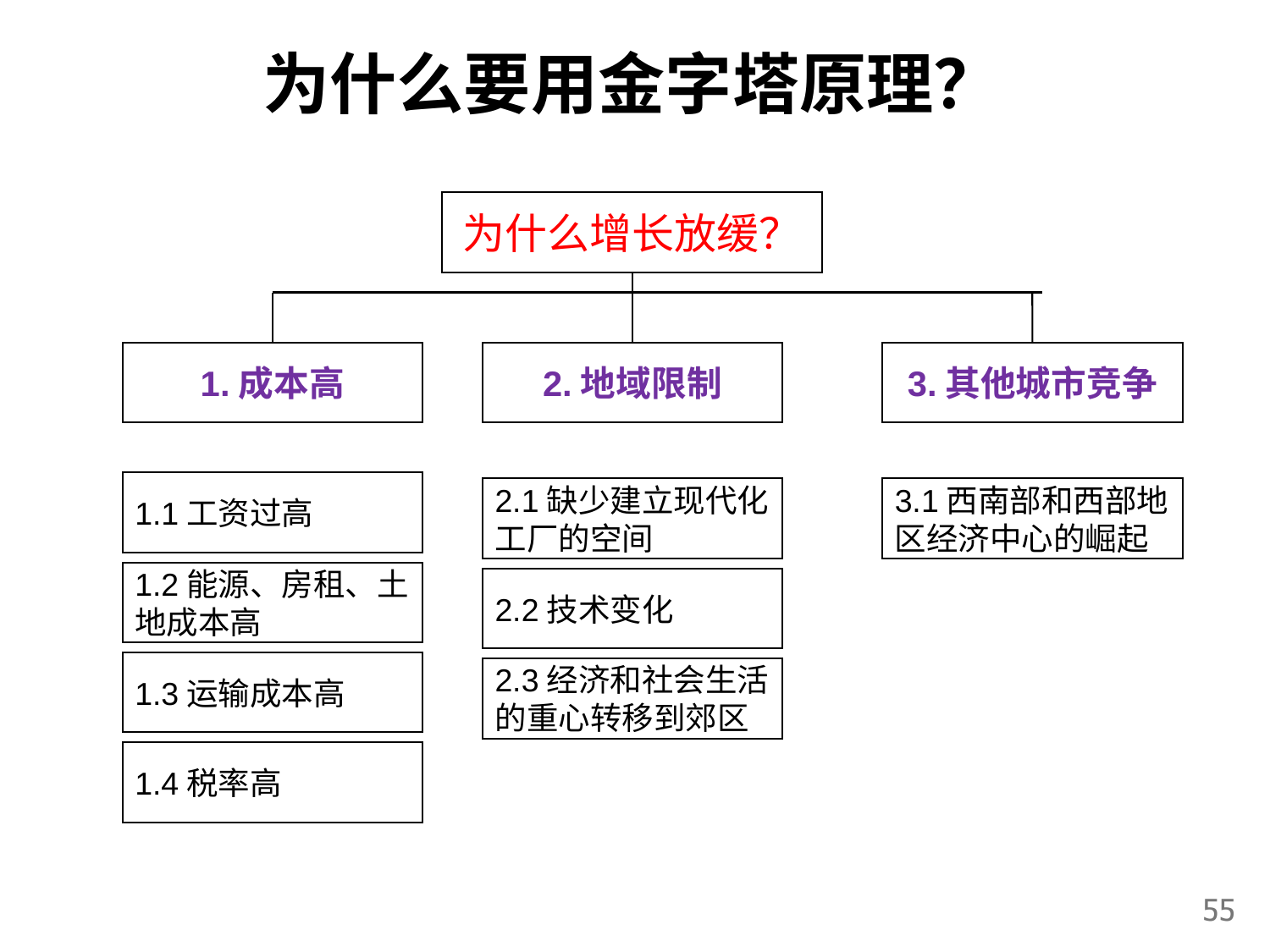

# 为什么要用金字塔原理？
为什么增长放缓？
1.成本高
2.地域限制
3.其他城市竞争
1.1工资过高
2.1缺少建立现代化工厂的空间
3.1西南部和西部地区经济中心的崛起
1.2能源、房租、土地成本高
2.2技术变化
1.3运输成本高
2.3经济和社会生活的重心转移到郊区
1.4税率高
55